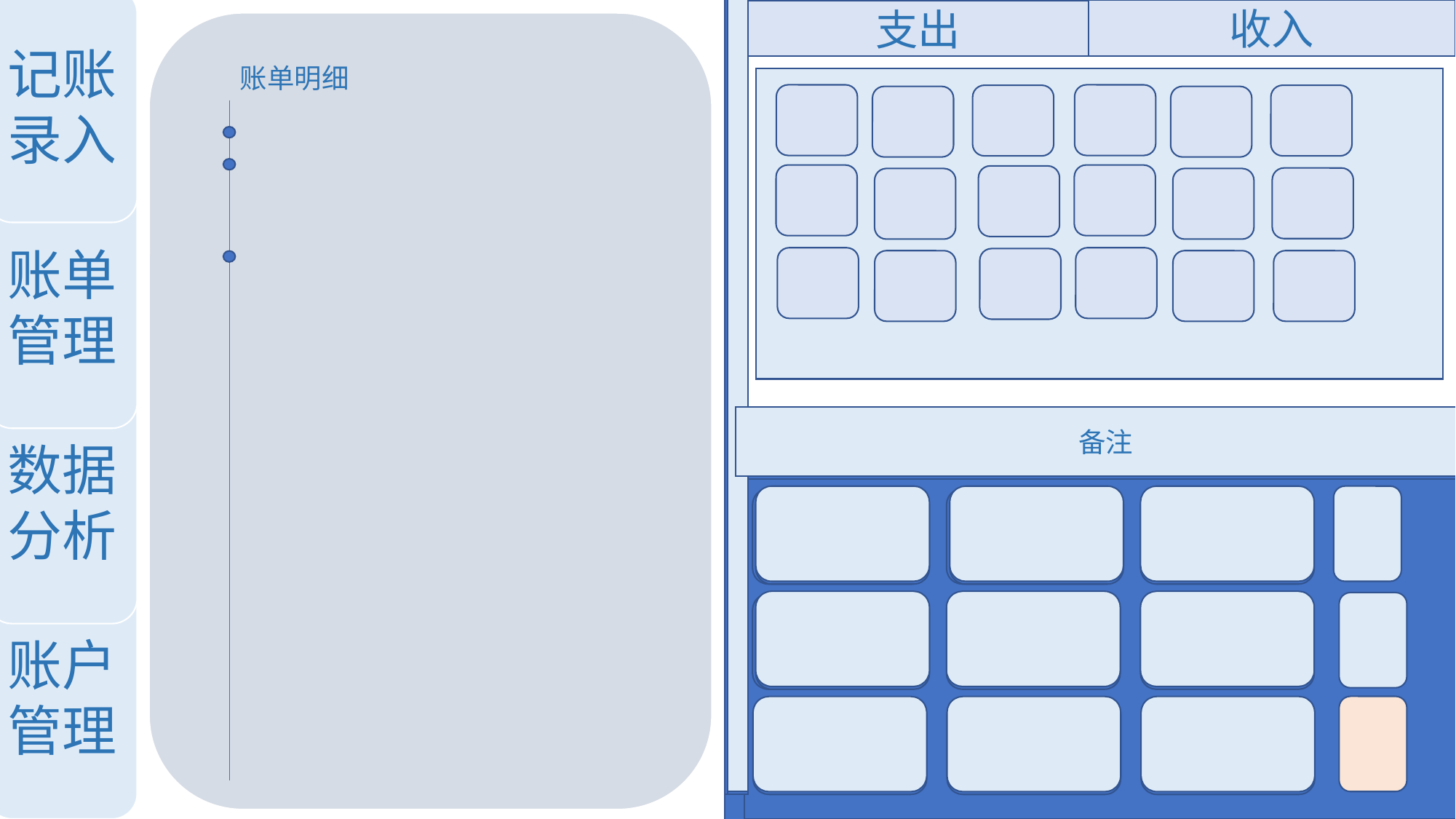

收入

记账录入
支出

账单明细

账单管理

数据分析
备注
备注
备注

账户管理